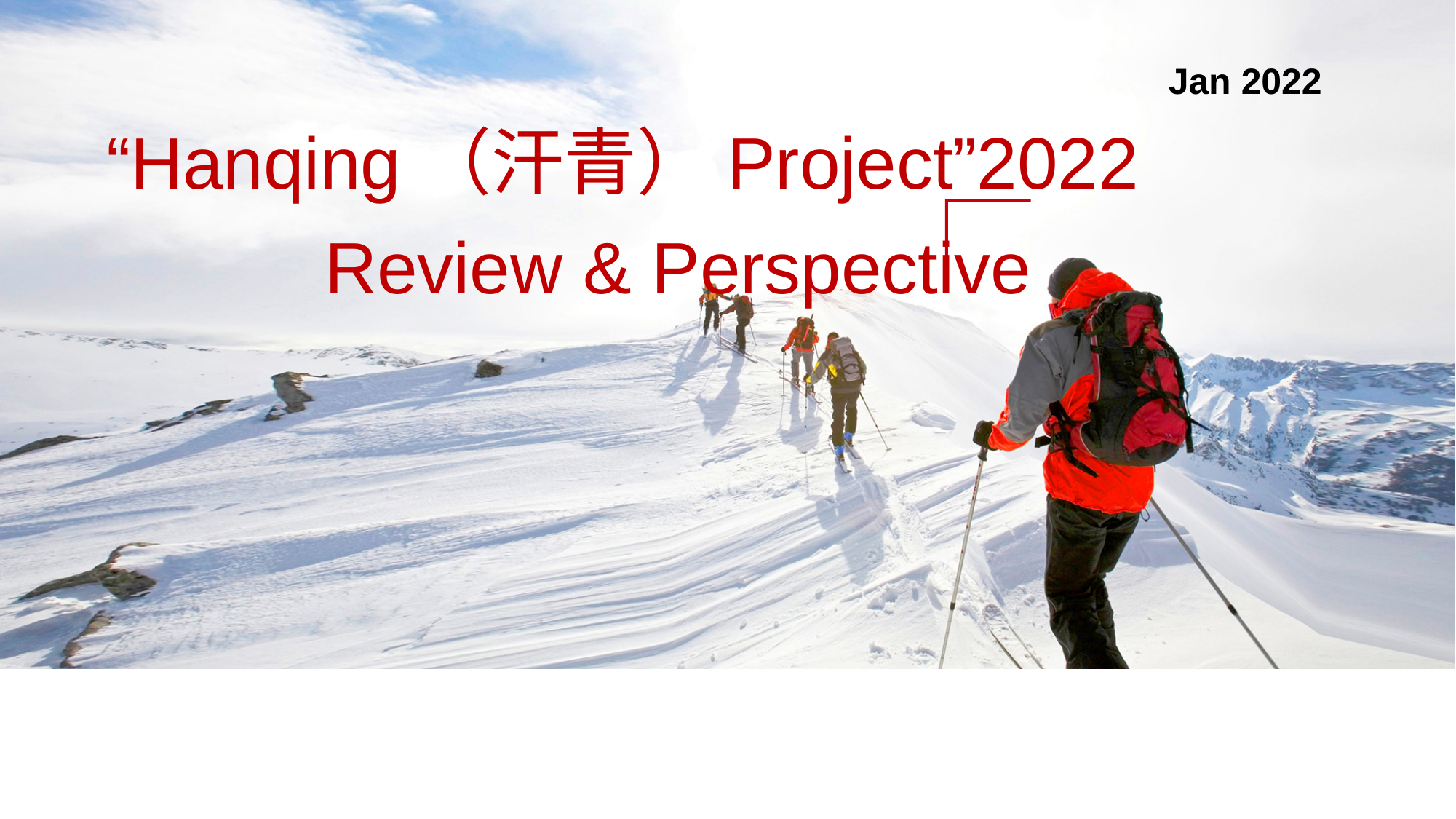

Jan 2022

# “Hanqing（汗青）Project”2022 Review & Perspective